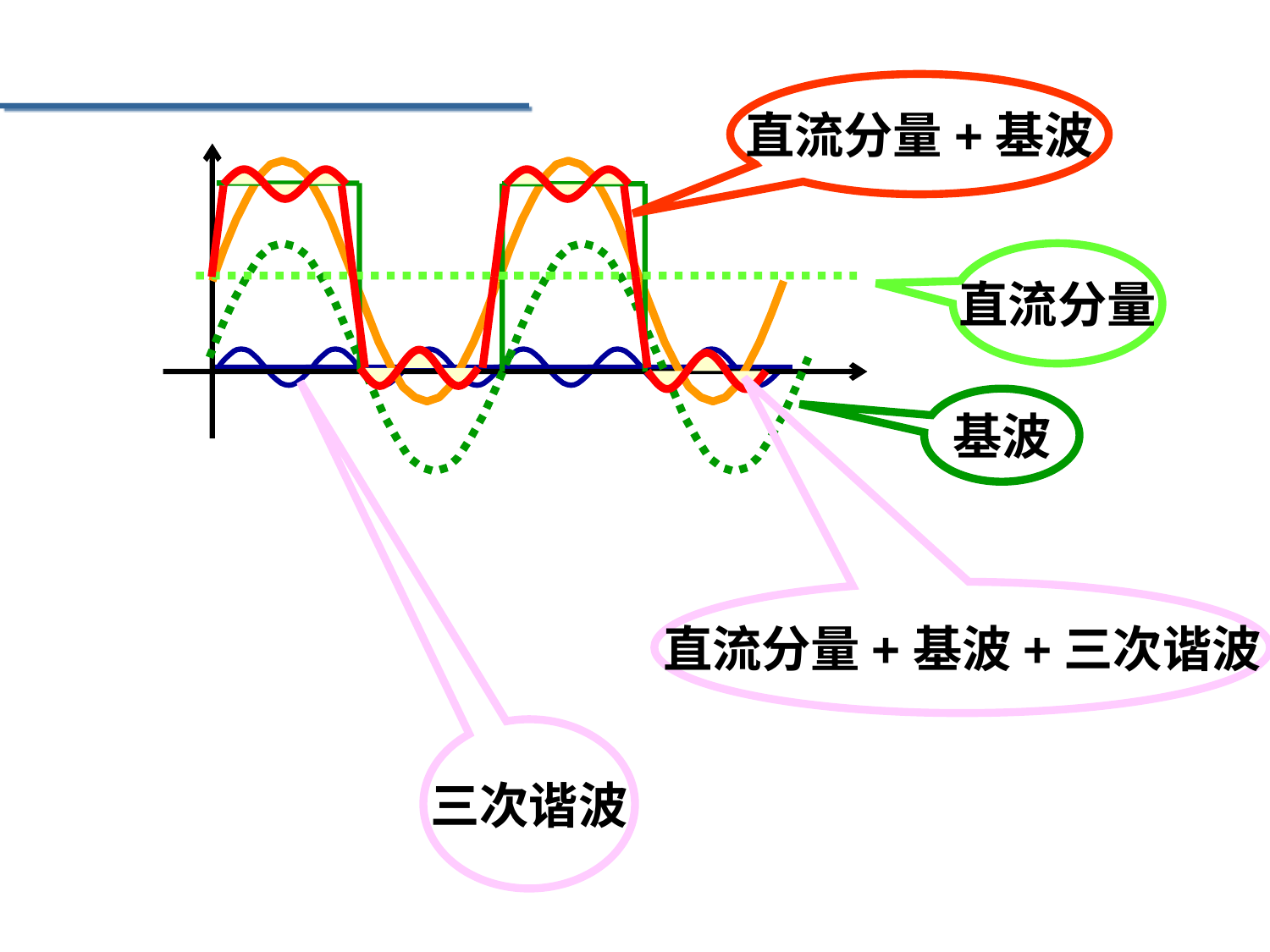

直流分量+基波
f(t)

直流分量

基波

t

直流分量+基波+三次谐波
三次谐波